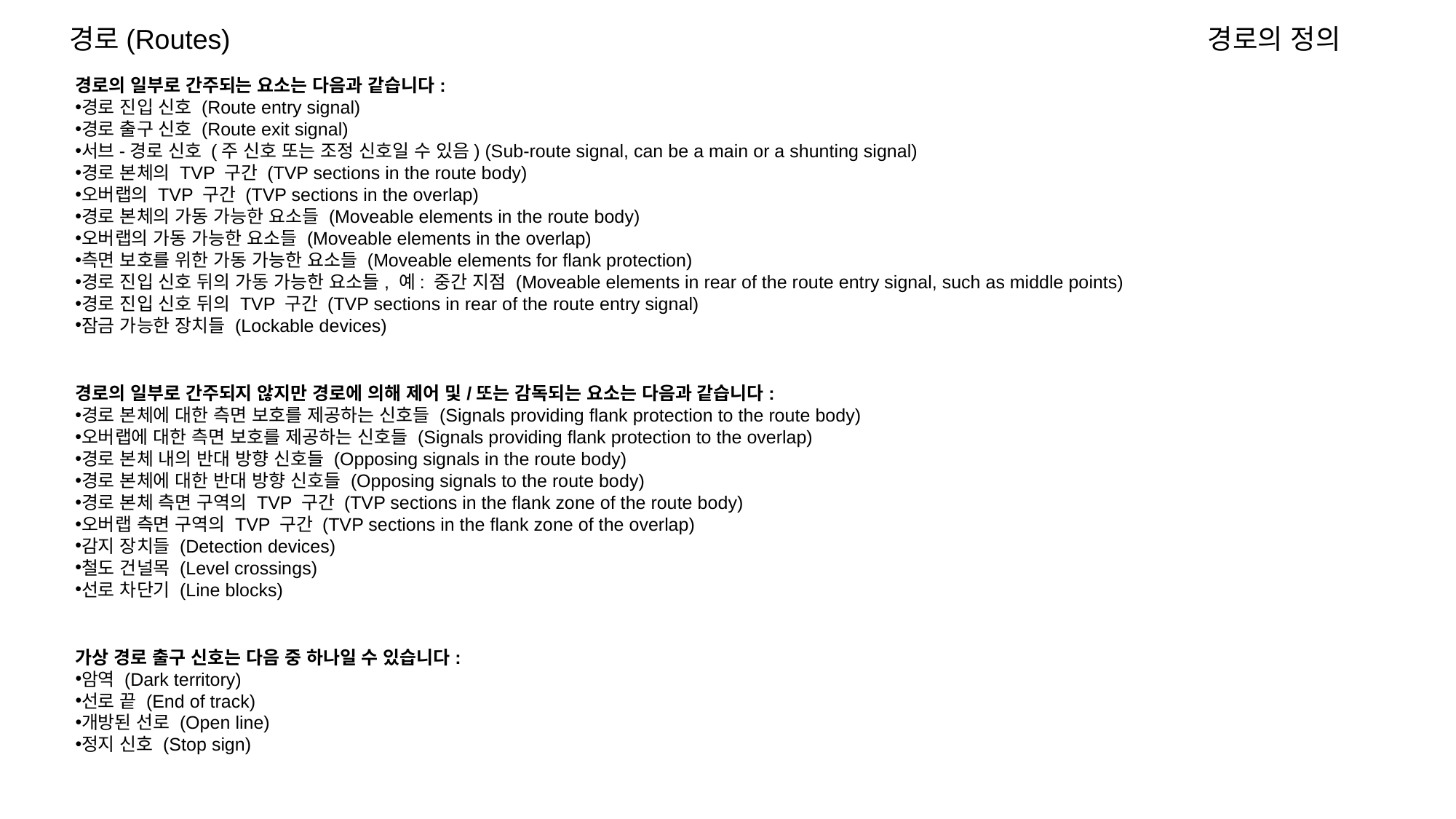

경로(Routes)
경로의 정의
경로의 일부로 간주되는 요소는 다음과 같습니다:
경로 진입 신호 (Route entry signal)
경로 출구 신호 (Route exit signal)
서브-경로 신호 (주 신호 또는 조정 신호일 수 있음) (Sub-route signal, can be a main or a shunting signal)
경로 본체의 TVP 구간 (TVP sections in the route body)
오버랩의 TVP 구간 (TVP sections in the overlap)
경로 본체의 가동 가능한 요소들 (Moveable elements in the route body)
오버랩의 가동 가능한 요소들 (Moveable elements in the overlap)
측면 보호를 위한 가동 가능한 요소들 (Moveable elements for flank protection)
경로 진입 신호 뒤의 가동 가능한 요소들, 예: 중간 지점 (Moveable elements in rear of the route entry signal, such as middle points)
경로 진입 신호 뒤의 TVP 구간 (TVP sections in rear of the route entry signal)
잠금 가능한 장치들 (Lockable devices)
경로의 일부로 간주되지 않지만 경로에 의해 제어 및/또는 감독되는 요소는 다음과 같습니다:
경로 본체에 대한 측면 보호를 제공하는 신호들 (Signals providing flank protection to the route body)
오버랩에 대한 측면 보호를 제공하는 신호들 (Signals providing flank protection to the overlap)
경로 본체 내의 반대 방향 신호들 (Opposing signals in the route body)
경로 본체에 대한 반대 방향 신호들 (Opposing signals to the route body)
경로 본체 측면 구역의 TVP 구간 (TVP sections in the flank zone of the route body)
오버랩 측면 구역의 TVP 구간 (TVP sections in the flank zone of the overlap)
감지 장치들 (Detection devices)
철도 건널목 (Level crossings)
선로 차단기 (Line blocks)
가상 경로 출구 신호는 다음 중 하나일 수 있습니다:
암역 (Dark territory)
선로 끝 (End of track)
개방된 선로 (Open line)
정지 신호 (Stop sign)